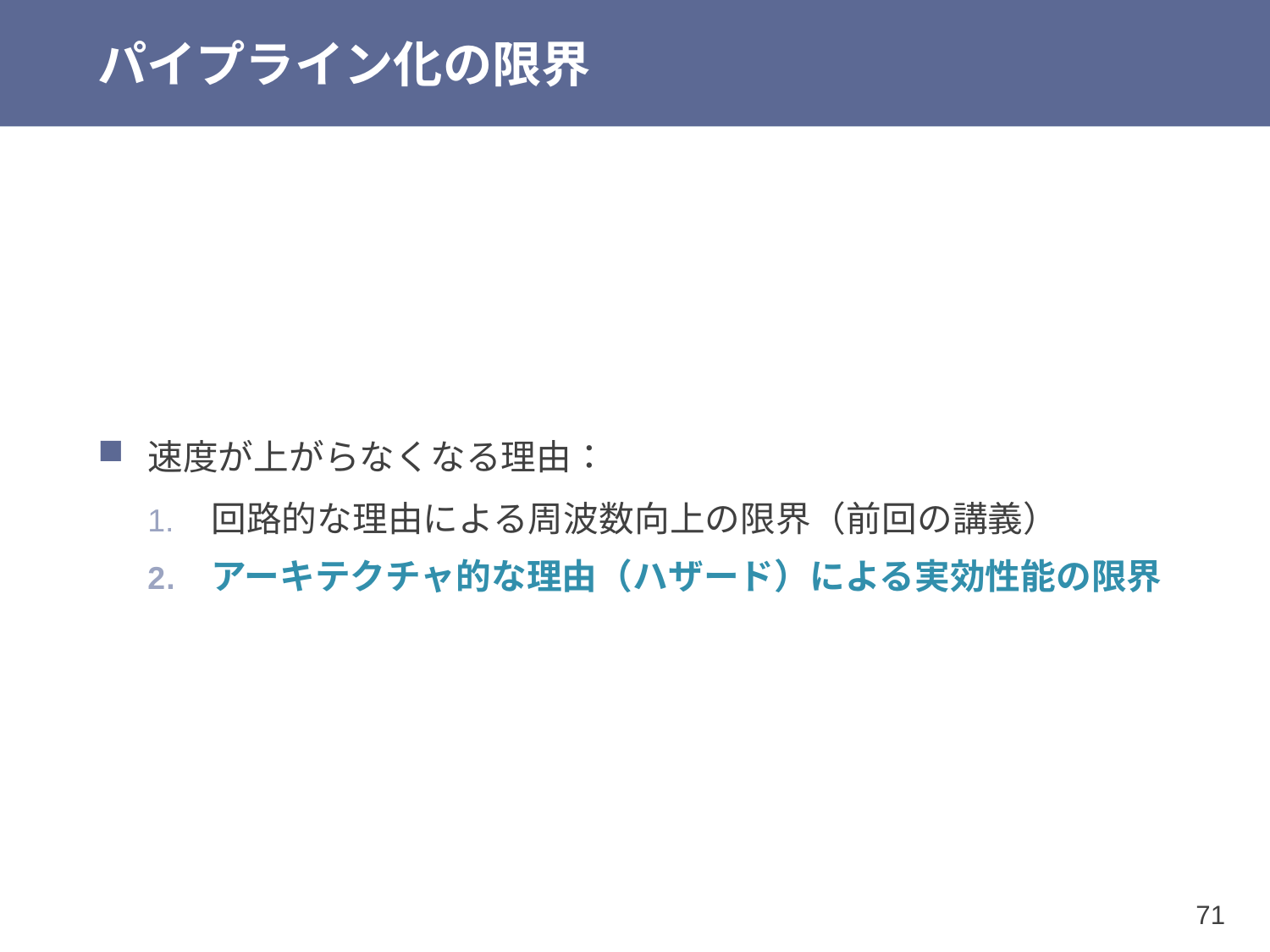

# パイプライン化の限界
速度が上がらなくなる理由：
回路的な理由による周波数向上の限界（前回の講義）
アーキテクチャ的な理由（ハザード）による実効性能の限界